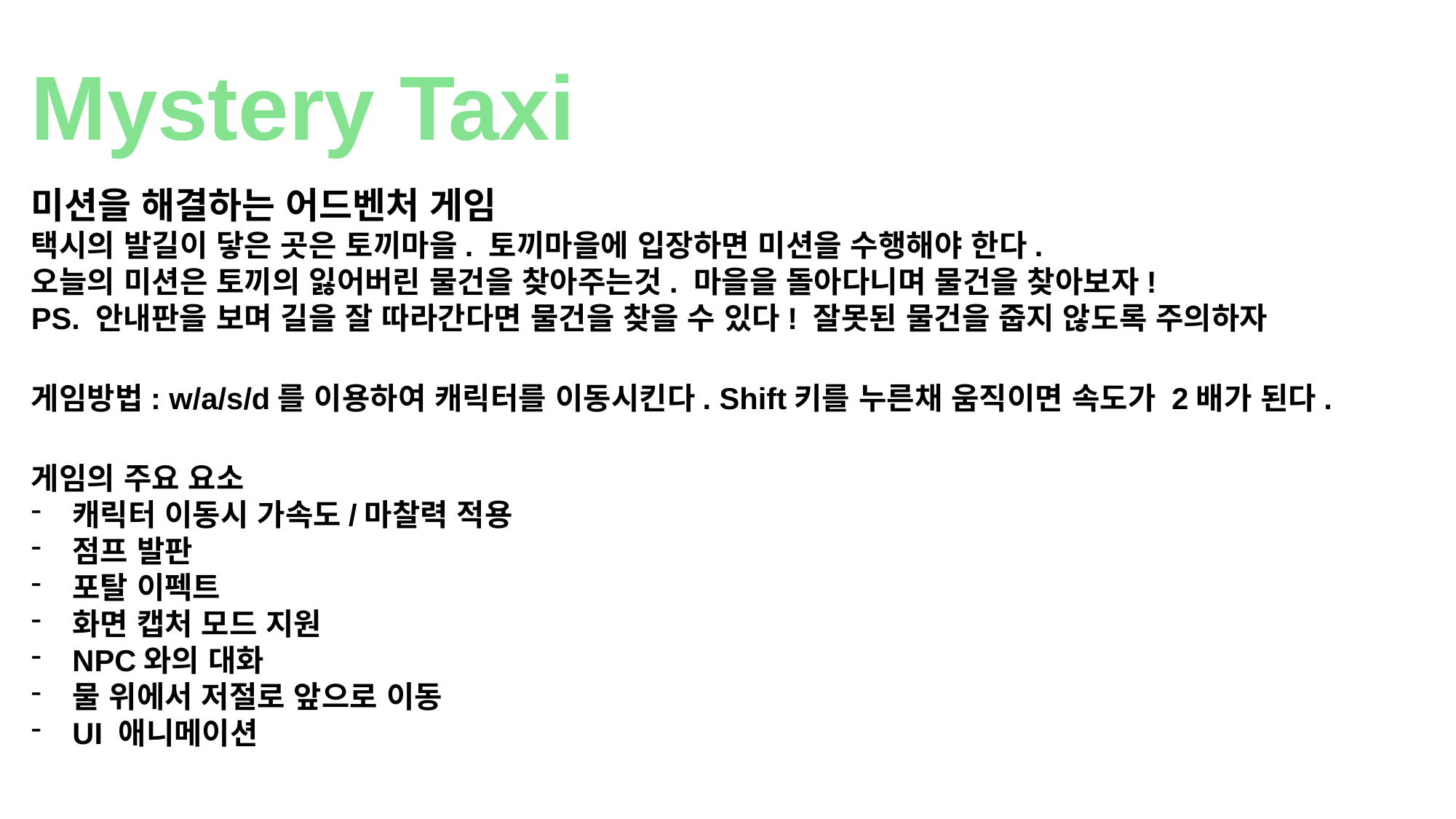

Mystery Taxi
미션을 해결하는 어드벤처 게임
택시의 발길이 닿은 곳은 토끼마을. 토끼마을에 입장하면 미션을 수행해야 한다.
오늘의 미션은 토끼의 잃어버린 물건을 찾아주는것. 마을을 돌아다니며 물건을 찾아보자!
PS. 안내판을 보며 길을 잘 따라간다면 물건을 찾을 수 있다! 잘못된 물건을 줍지 않도록 주의하자

게임방법: w/a/s/d를 이용하여 캐릭터를 이동시킨다. Shift키를 누른채 움직이면 속도가 2배가 된다.

게임의 주요 요소
캐릭터 이동시 가속도/마찰력 적용
점프 발판
포탈 이펙트
화면 캡처 모드 지원
NPC와의 대화
물 위에서 저절로 앞으로 이동
UI 애니메이션